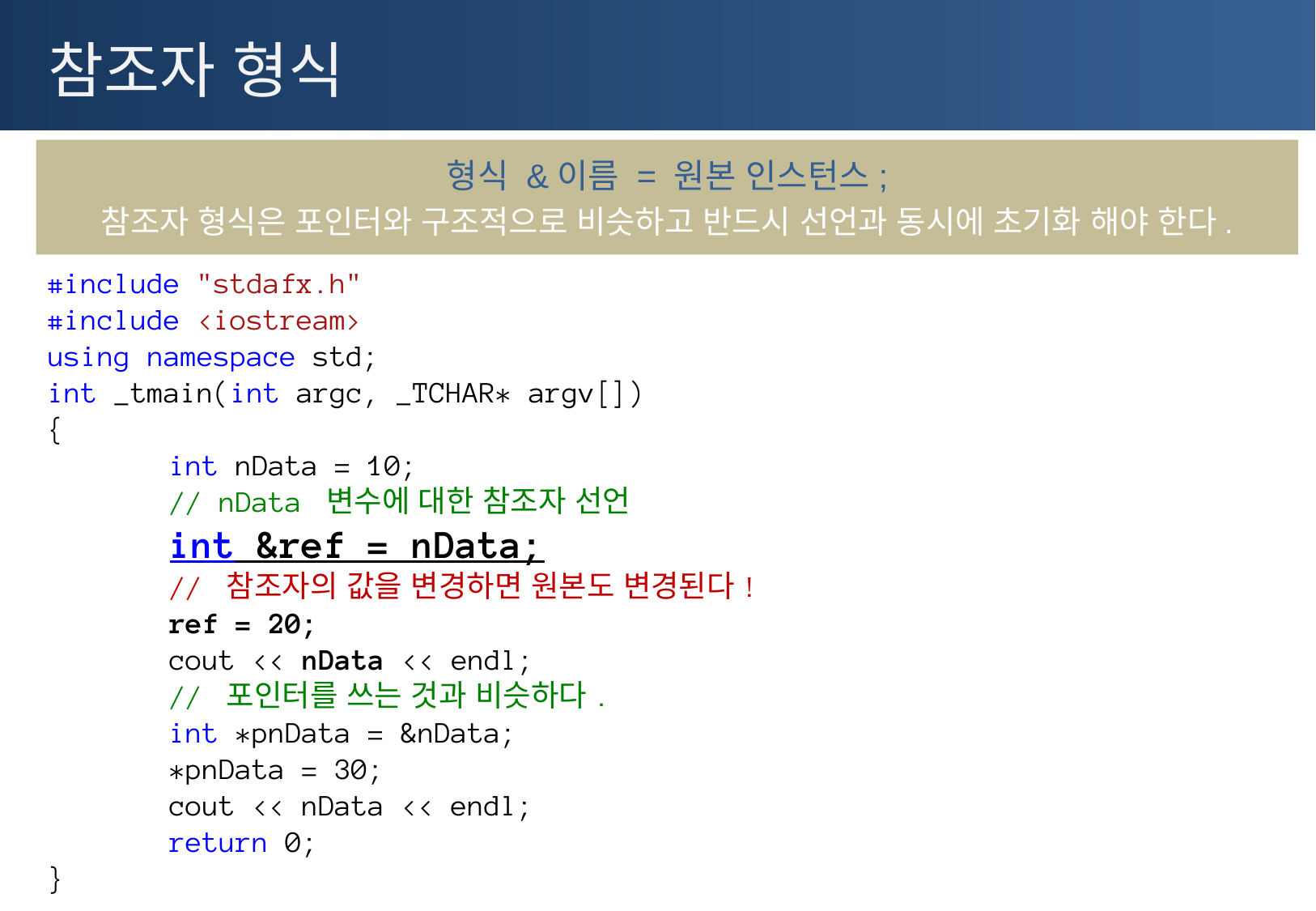

# 참조자 형식
형식 &이름 = 원본 인스턴스;
참조자 형식은 포인터와 구조적으로 비슷하고 반드시 선언과 동시에 초기화 해야 한다.
#include "stdafx.h"
#include <iostream>
using namespace std;
int _tmain(int argc, _TCHAR* argv[])
{
	int nData = 10;
	// nData 변수에 대한 참조자 선언
	int &ref = nData;
	// 참조자의 값을 변경하면 원본도 변경된다!
	ref = 20;
	cout << nData << endl;
	// 포인터를 쓰는 것과 비슷하다.
	int *pnData = &nData;
	*pnData = 30;
	cout << nData << endl;
	return 0;
}